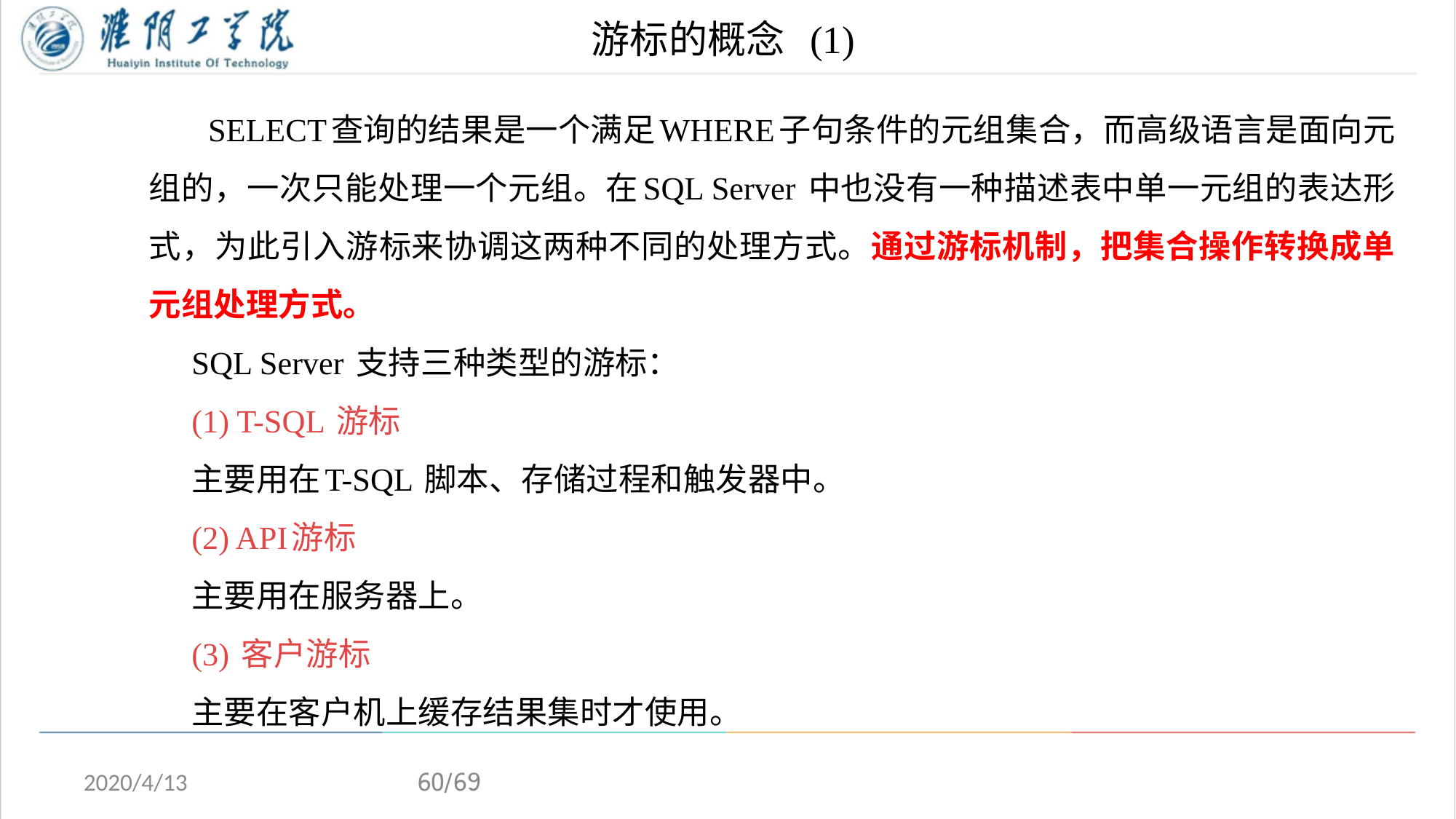

# 游标的概念 (1)
  SELECT查询的结果是一个满足WHERE子句条件的元组集合，而高级语言是面向元组的，一次只能处理一个元组。在SQL Server 中也没有一种描述表中单一元组的表达形式，为此引入游标来协调这两种不同的处理方式。通过游标机制，把集合操作转换成单元组处理方式。
SQL Server 支持三种类型的游标：
(1) T-SQL 游标
主要用在T-SQL 脚本、存储过程和触发器中。
(2) API游标
主要用在服务器上。
(3) 客户游标
主要在客户机上缓存结果集时才使用。
60/69
2020/4/13